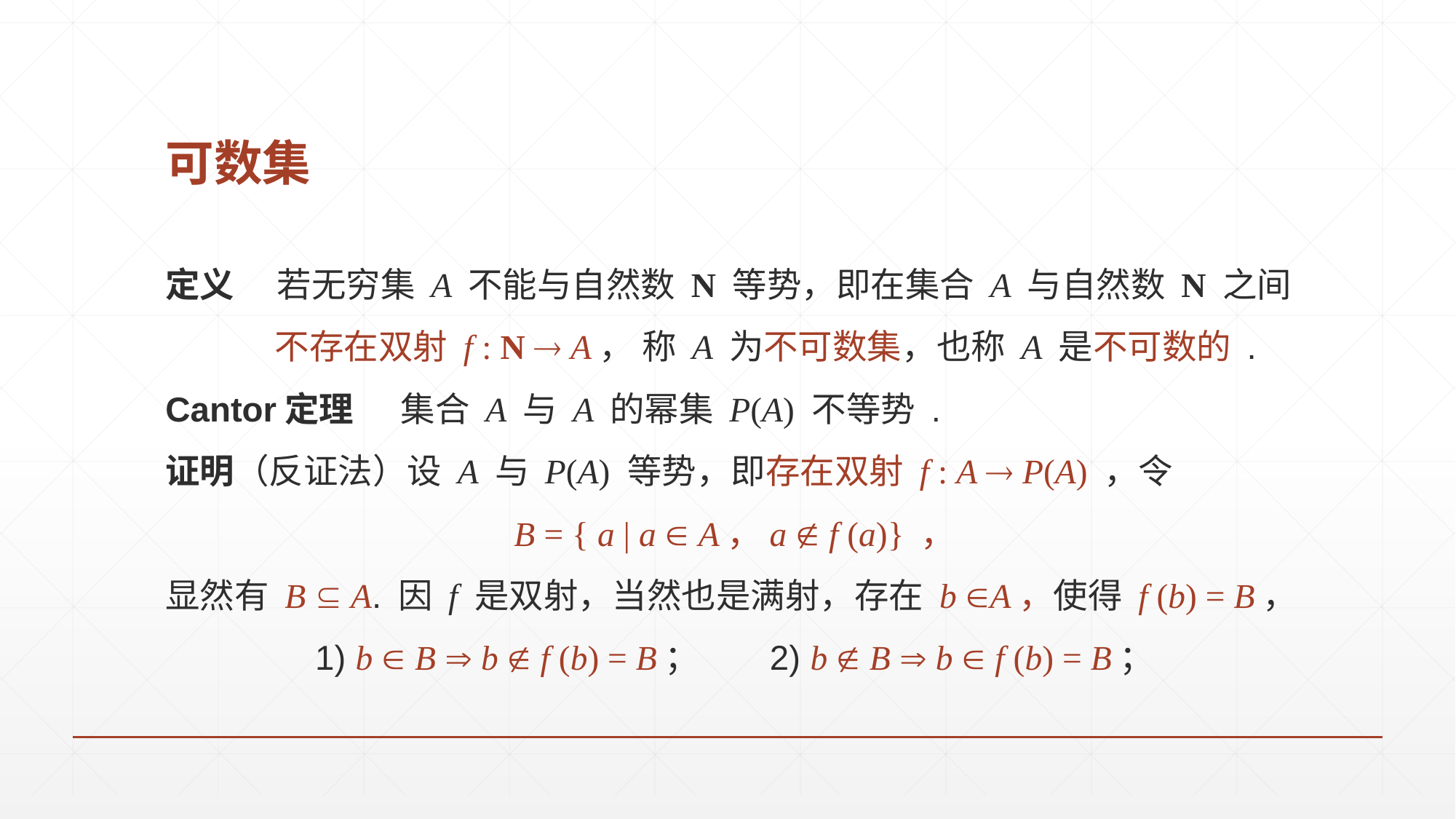

# 可数集
定义	 若无穷集 A 不能与自然数 N 等势，即在集合 A 与自然数 N 之间
             不存在双射 f : N → A， 称 A 为不可数集，也称 A 是不可数的 .
Cantor定理      集合 A 与 A 的幂集 P(A) 不等势 .
证明（反证法）设 A 与 P(A) 等势，即存在双射 f : A → P(A) ，令
B = { a | a ∈ A，a ∉ f (a)} ，
显然有 B ⊆ A. 因 f 是双射，当然也是满射，存在 b ∈A，使得 f (b) = B，
1) b ∈ B ⇒ b ∉ f (b) = B；        2) b ∉ B ⇒ b ∈ f (b) = B；